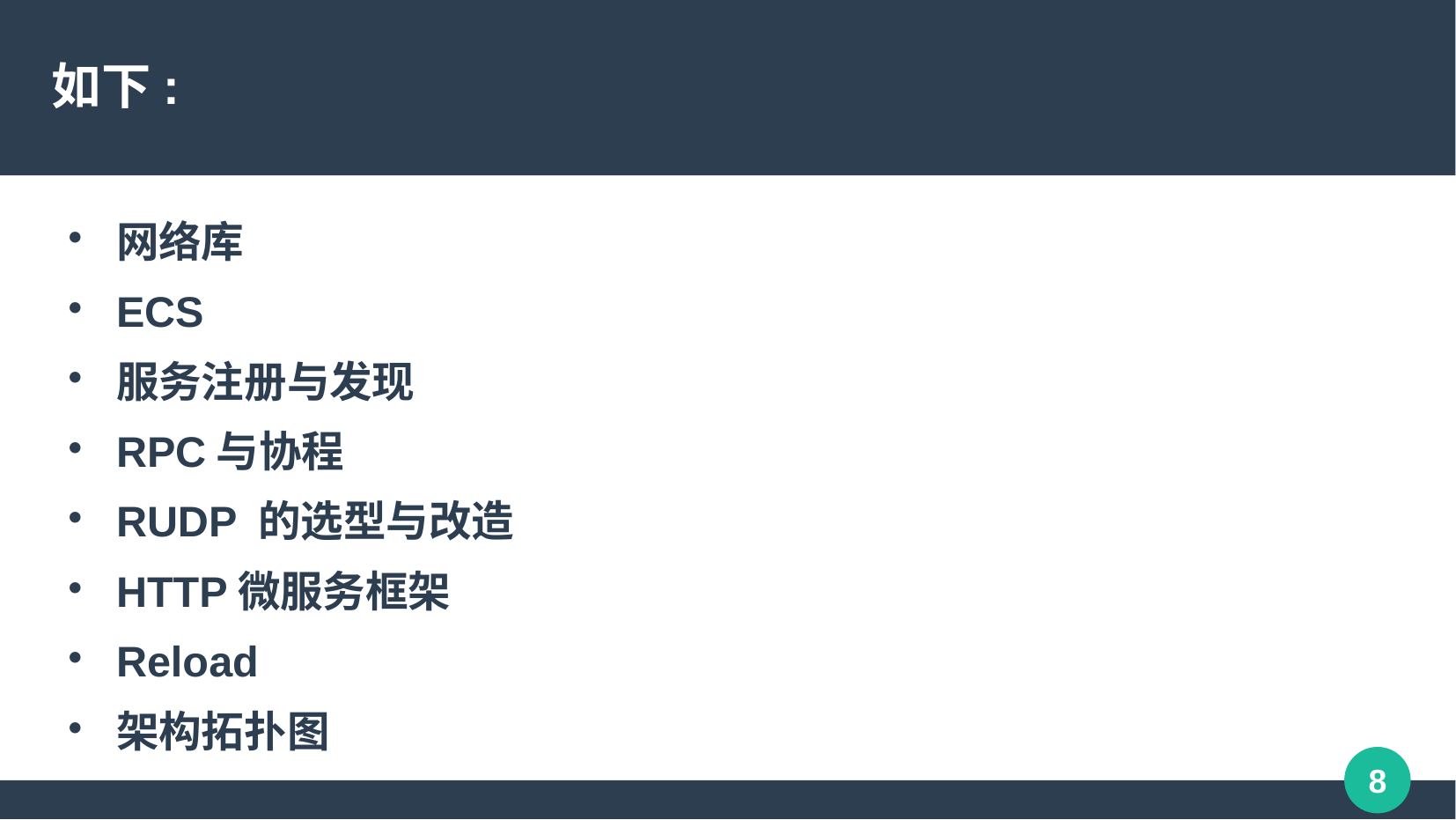

如下:
网络库
ECS
服务注册与发现
RPC与协程
RUDP 的选型与改造
HTTP微服务框架
Reload
架构拓扑图